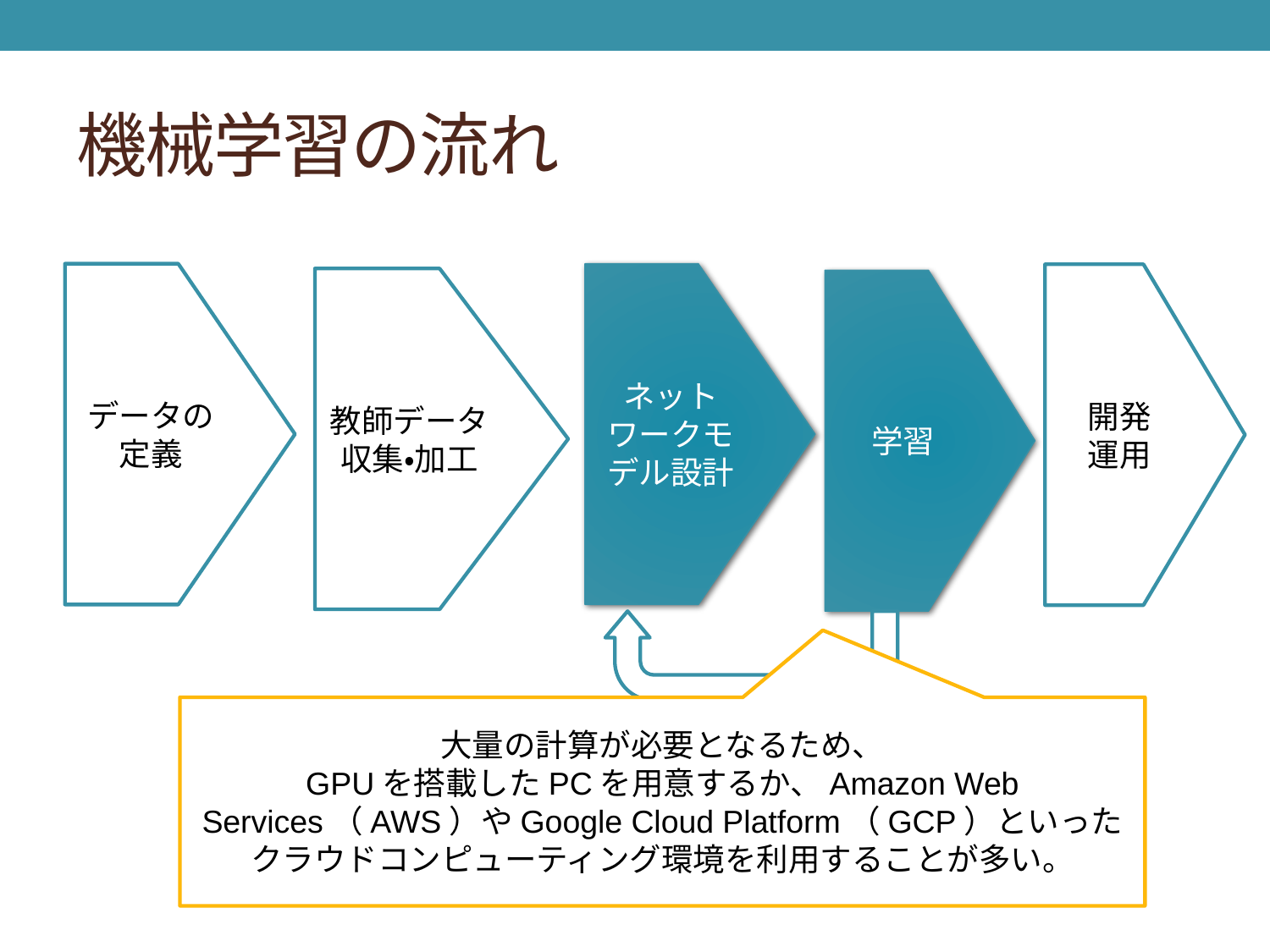

# 機械学習の流れ
データの定義
ネットワークモデル設計
開発
運用
教師データ
収集・加工
学習

大量の計算が必要となるため、
GPUを搭載したPCを用意するか、Amazon Web Services（AWS）やGoogle Cloud Platform（GCP）といったクラウドコンピューティング環境を利用することが多い。